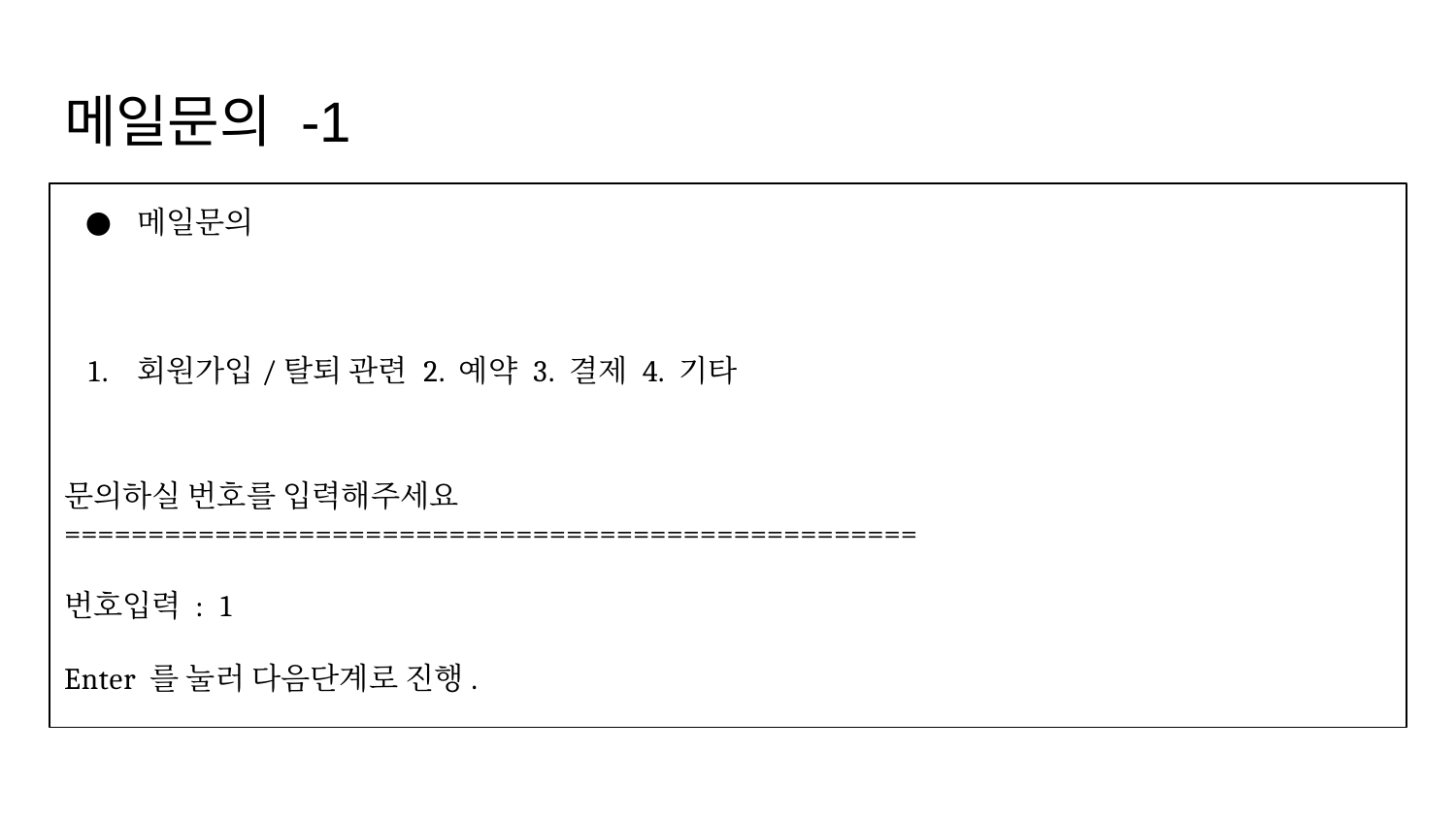

# 메일문의 -1
메일문의

회원가입/탈퇴 관련 2. 예약 3. 결제 4. 기타

문의하실 번호를 입력해주세요
===================================================

번호입력 :  1

Enter 를 눌러 다음단계로 진행.